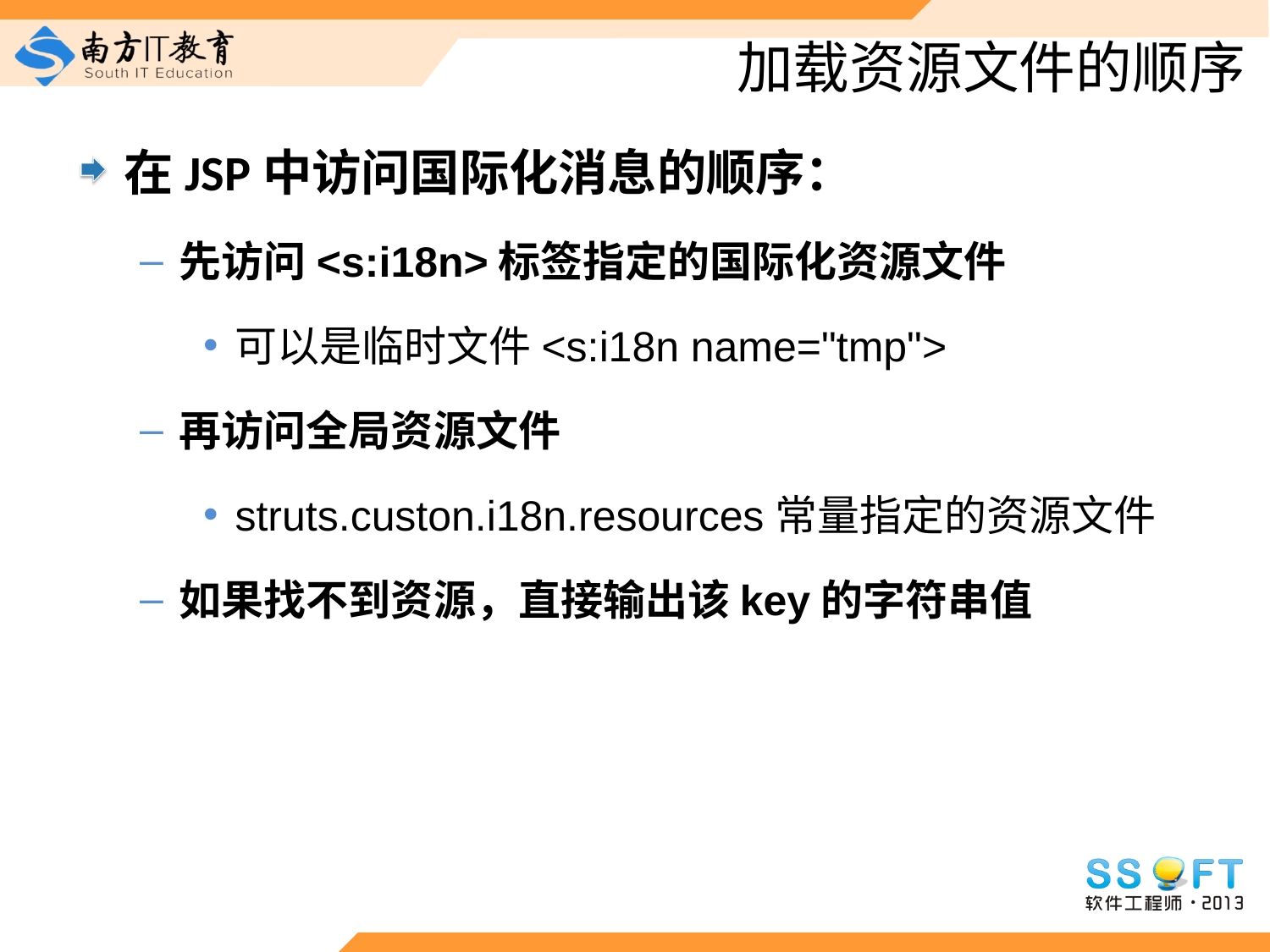

# 加载资源文件的顺序
在JSP中访问国际化消息的顺序：
先访问<s:i18n>标签指定的国际化资源文件
可以是临时文件<s:i18n name="tmp">
再访问全局资源文件
struts.custon.i18n.resources常量指定的资源文件
如果找不到资源，直接输出该key的字符串值